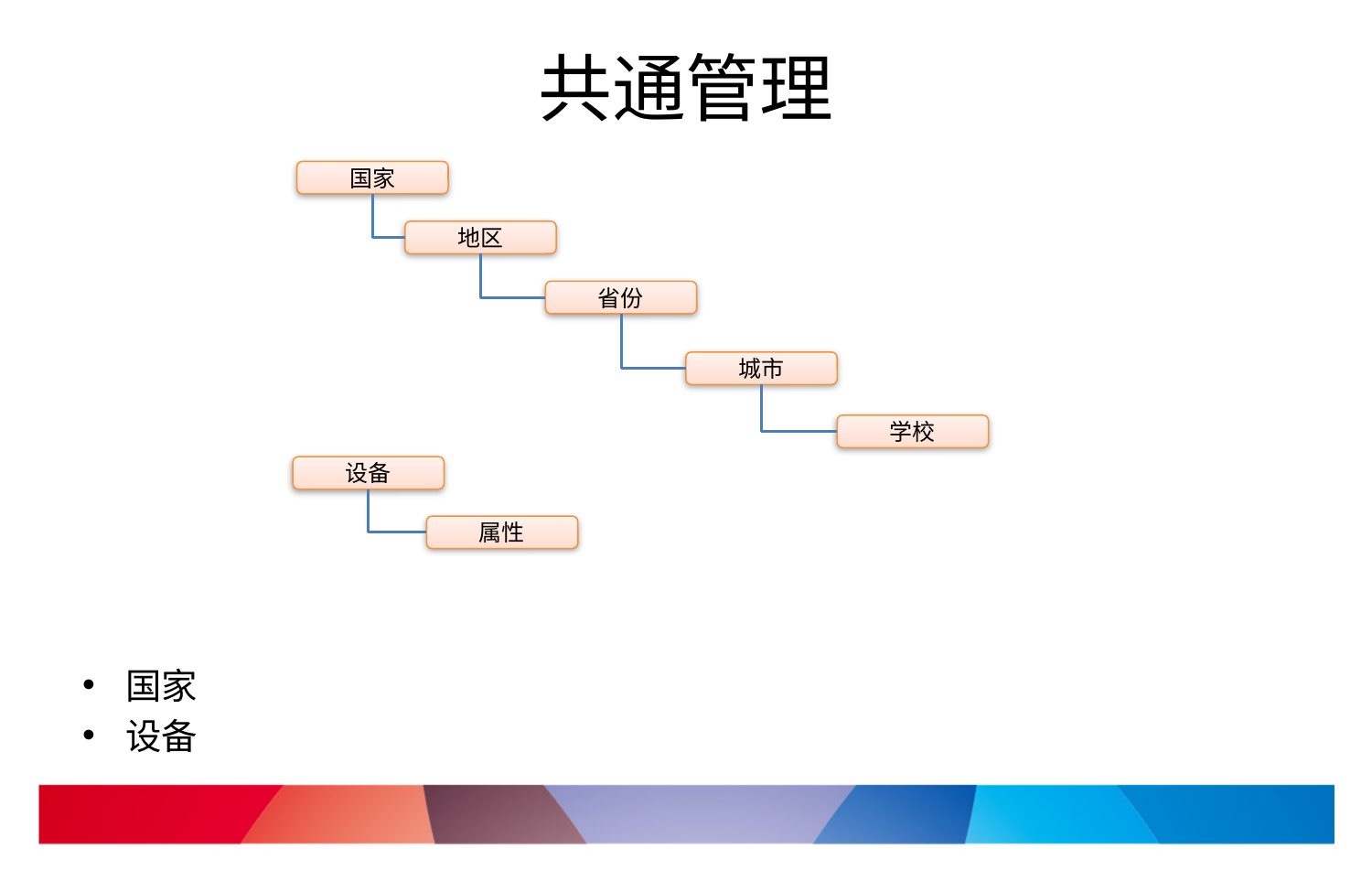

# 共通管理
国家
地区
省份
城市
学校
设备
属性
国家
设备